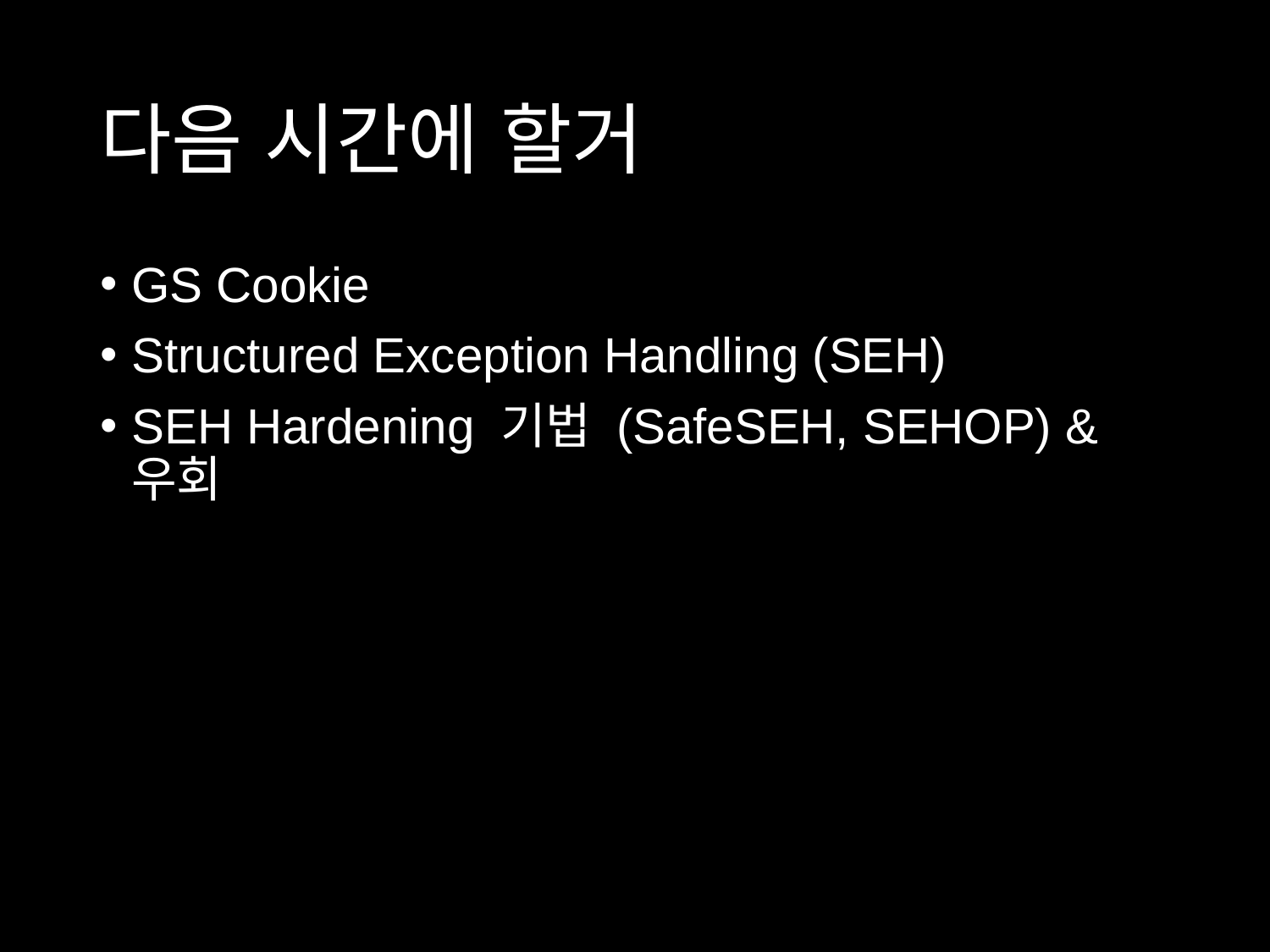

# 다음 시간에 할거
GS Cookie
Structured Exception Handling (SEH)
SEH Hardening 기법 (SafeSEH, SEHOP) & 우회